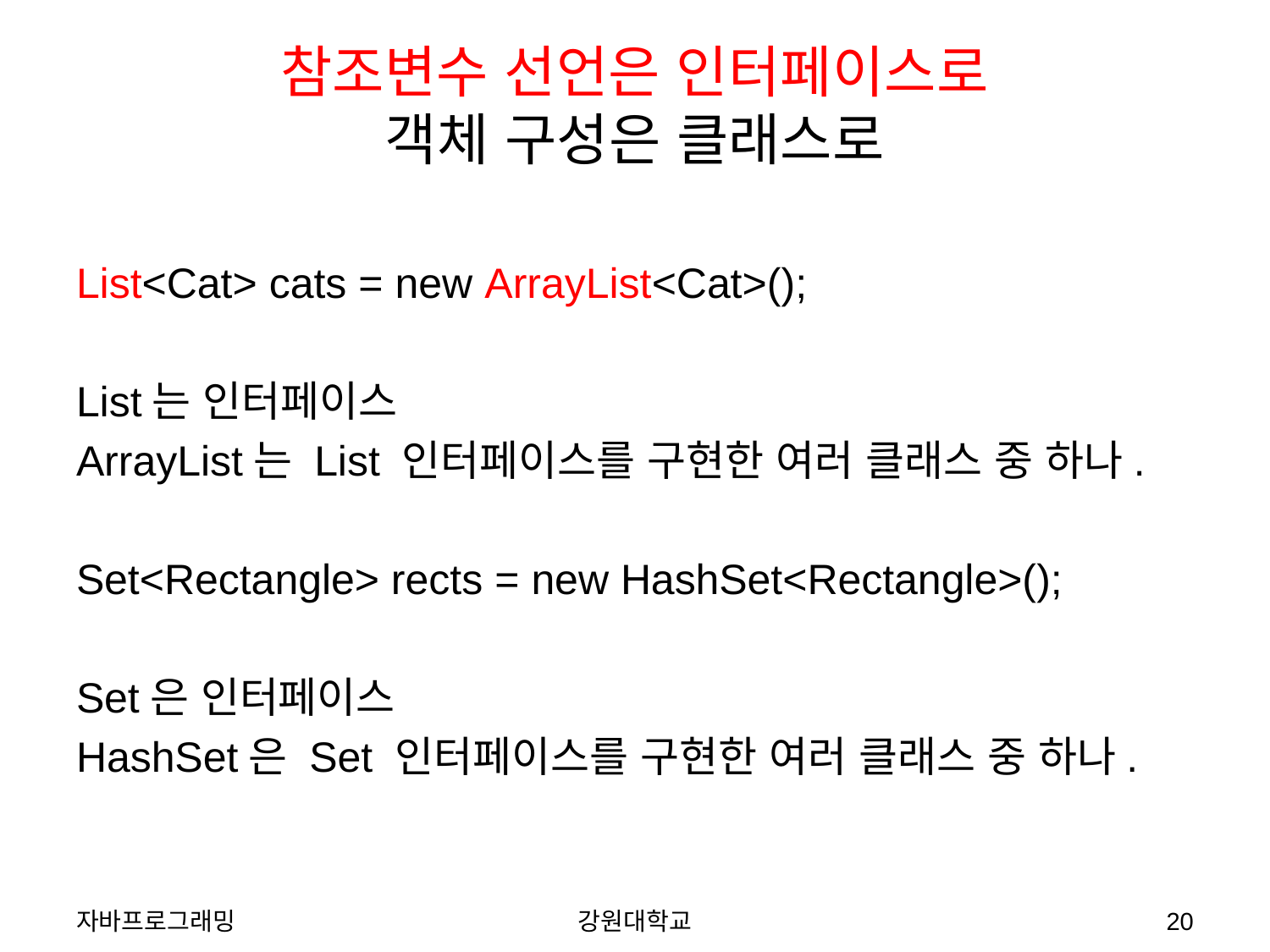

# 참조변수 선언은 인터페이스로 객체 구성은 클래스로

List<Cat> cats = new ArrayList<Cat>();

List는 인터페이스
ArrayList는 List 인터페이스를 구현한 여러 클래스 중 하나.

Set<Rectangle> rects = new HashSet<Rectangle>();

Set은 인터페이스
HashSet은 Set 인터페이스를 구현한 여러 클래스 중 하나.

자바프로그래밍
강원대학교
20